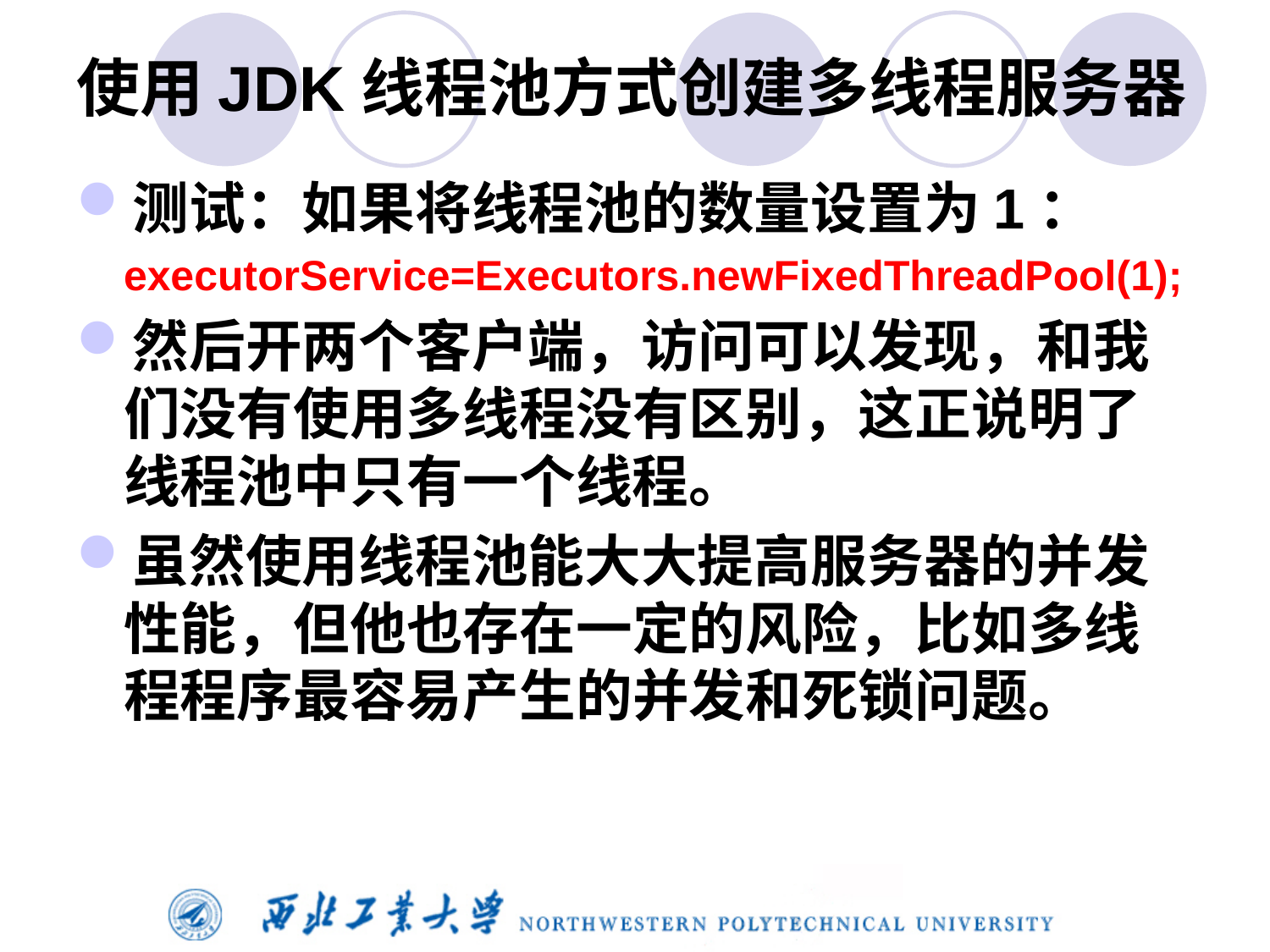

# 使用JDK线程池方式创建多线程服务器
测试：如果将线程池的数量设置为1：
    executorService=Executors.newFixedThreadPool(1);
然后开两个客户端，访问可以发现，和我们没有使用多线程没有区别，这正说明了线程池中只有一个线程。
虽然使用线程池能大大提高服务器的并发性能，但他也存在一定的风险，比如多线程程序最容易产生的并发和死锁问题。